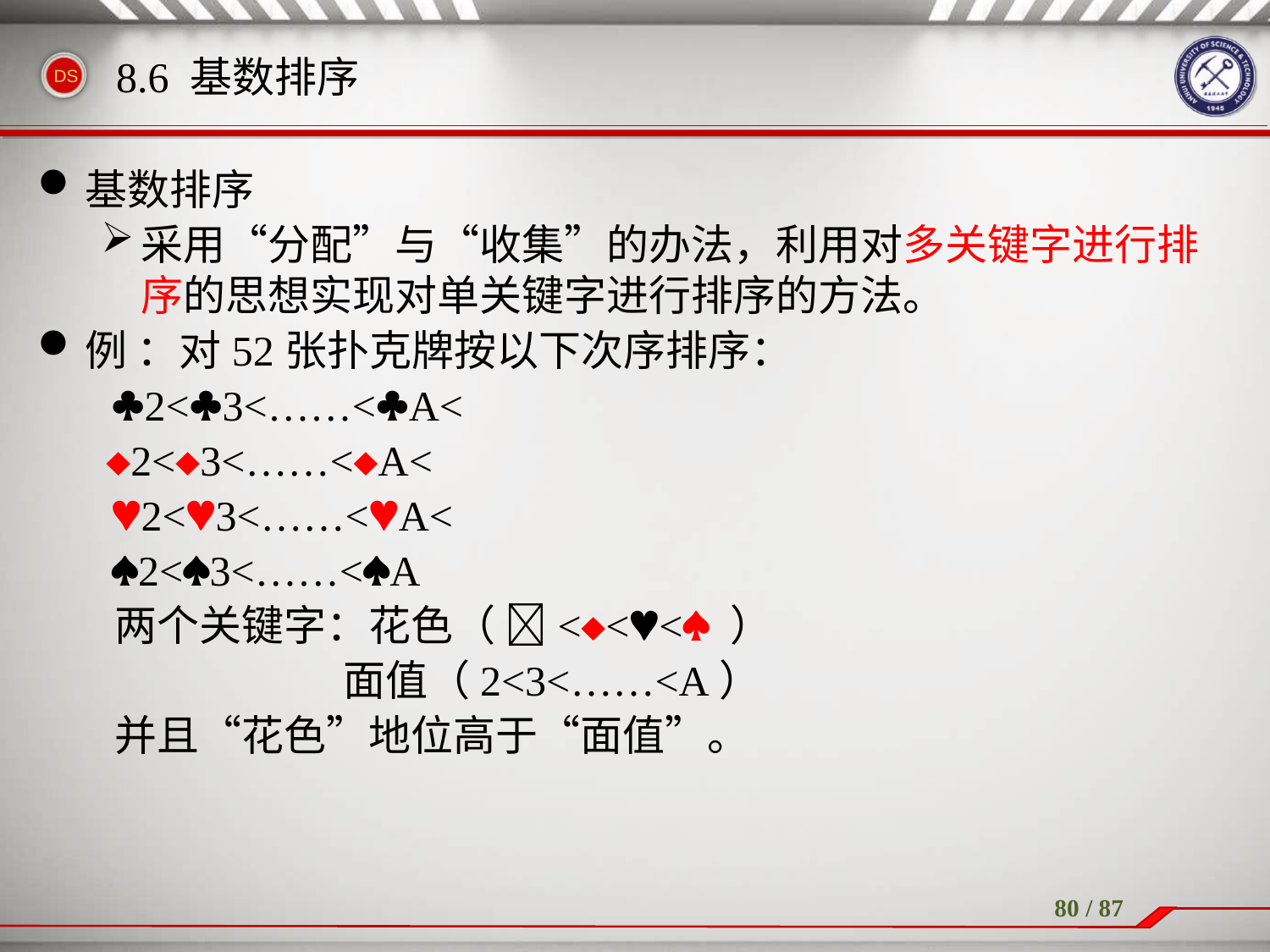

基数排序
采用“分配”与“收集”的办法，利用对多关键字进行排序的思想实现对单关键字进行排序的方法。
例 ：对52张扑克牌按以下次序排序：
       ♣2<♣3<……<♣A<
	  ♦2<♦3<……<♦A<
       ♥2<♥3<……<♥A<
       ♠2<♠3<……<♠A
       两个关键字：花色（ ♣<♦<♥<♠ ）
                               面值（2<3<……<A）
       并且“花色”地位高于“面值”。

8.6 基数排序